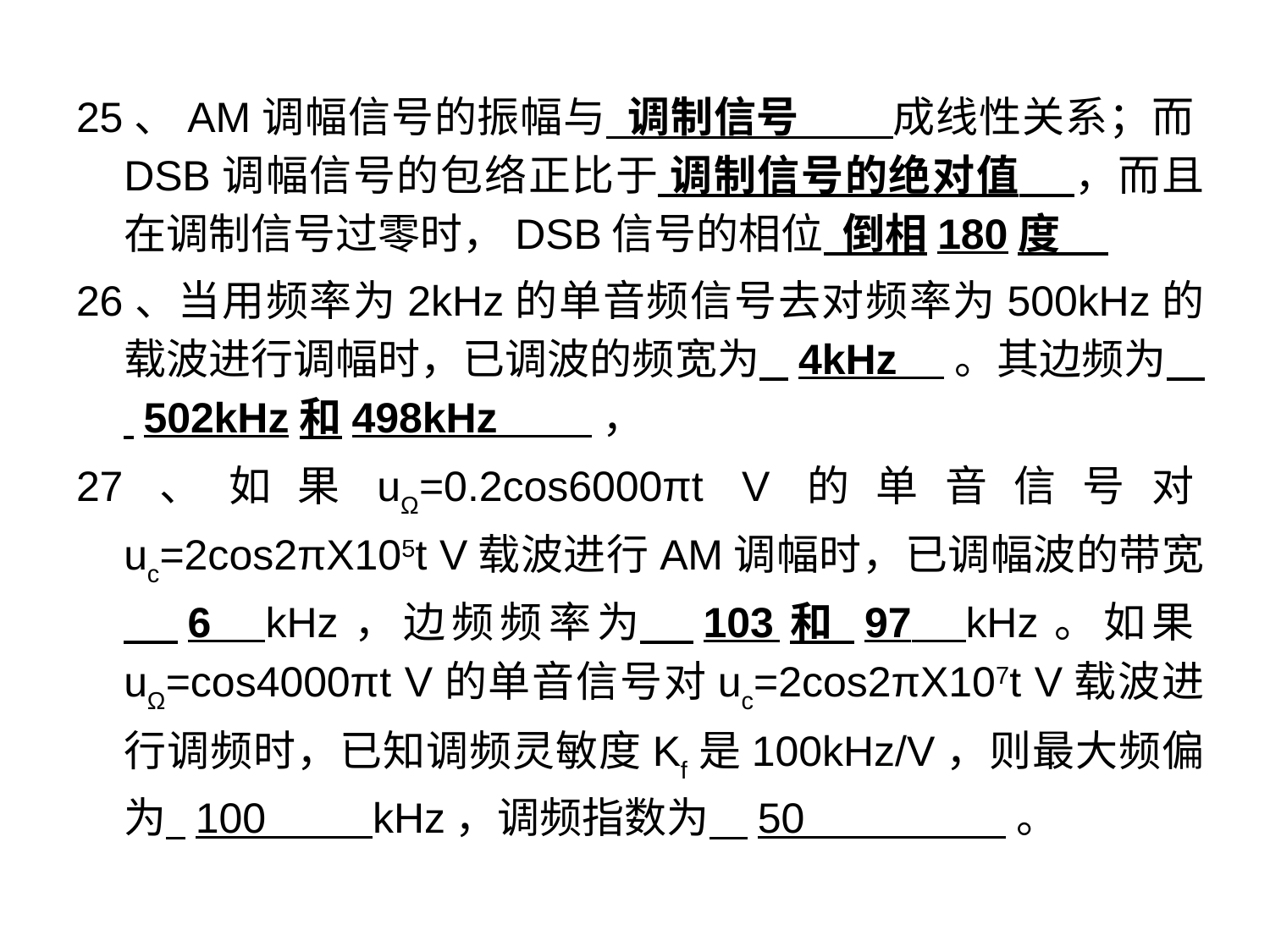

25、AM调幅信号的振幅与  调制信号         成线性关系；而DSB调幅信号的包络正比于 调制信号的绝对值     ，而且在调制信号过零时，DSB信号的相位  倒相180度
26、当用频率为2kHz的单音频信号去对频率为500kHz的载波进行调幅时，已调波的频宽为   4kHz    。其边频为      502kHz和498kHz        ，
27、如果uΩ=0.2cos6000πt V的单音信号对uc=2cos2πX105t V载波进行AM调幅时，已调幅波的带宽    6   kHz，边频频率为   103和 97   kHz。如果uΩ=cos4000πt V的单音信号对uc=2cos2πX107t V载波进行调频时，已知调频灵敏度Kf是100kHz/V，则最大频偏为  100         kHz，调频指数为    50                 。
16